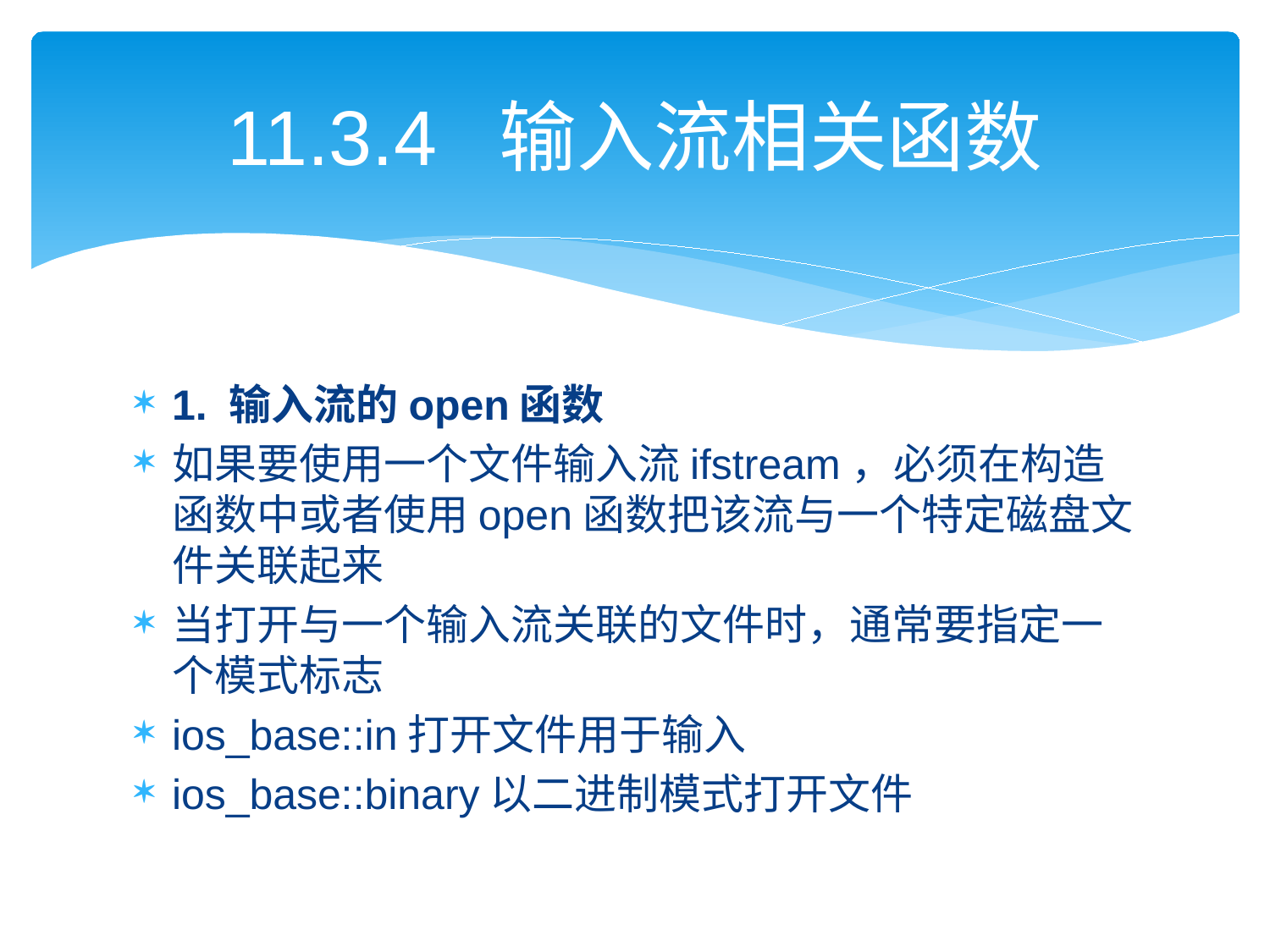

# 11.3.4  输入流相关函数
1. 输入流的open函数
如果要使用一个文件输入流ifstream，必须在构造函数中或者使用open函数把该流与一个特定磁盘文件关联起来
当打开与一个输入流关联的文件时，通常要指定一个模式标志
ios_base::in打开文件用于输入
ios_base::binary以二进制模式打开文件